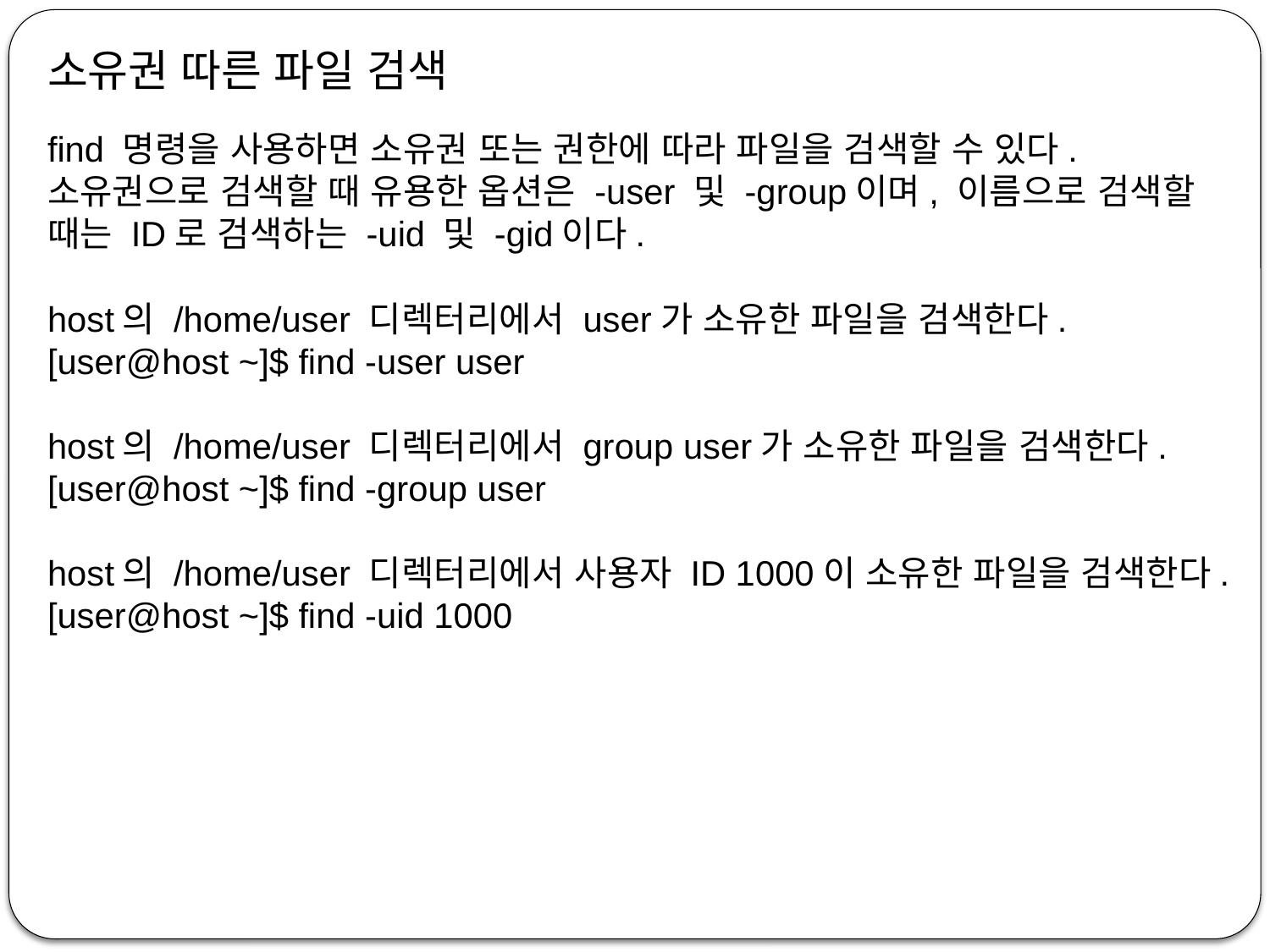

소유권 따른 파일 검색

find 명령을 사용하면 소유권 또는 권한에 따라 파일을 검색할 수 있다.
소유권으로 검색할 때 유용한 옵션은 -user 및 -group이며, 이름으로 검색할 때는 ID로 검색하는 -uid 및 -gid이다.

host의 /home/user 디렉터리에서 user가 소유한 파일을 검색한다.
[user@host ~]$ find -user user

host의 /home/user 디렉터리에서 group user가 소유한 파일을 검색한다.
[user@host ~]$ find -group user

host의 /home/user 디렉터리에서 사용자 ID 1000이 소유한 파일을 검색한다.
[user@host ~]$ find -uid 1000